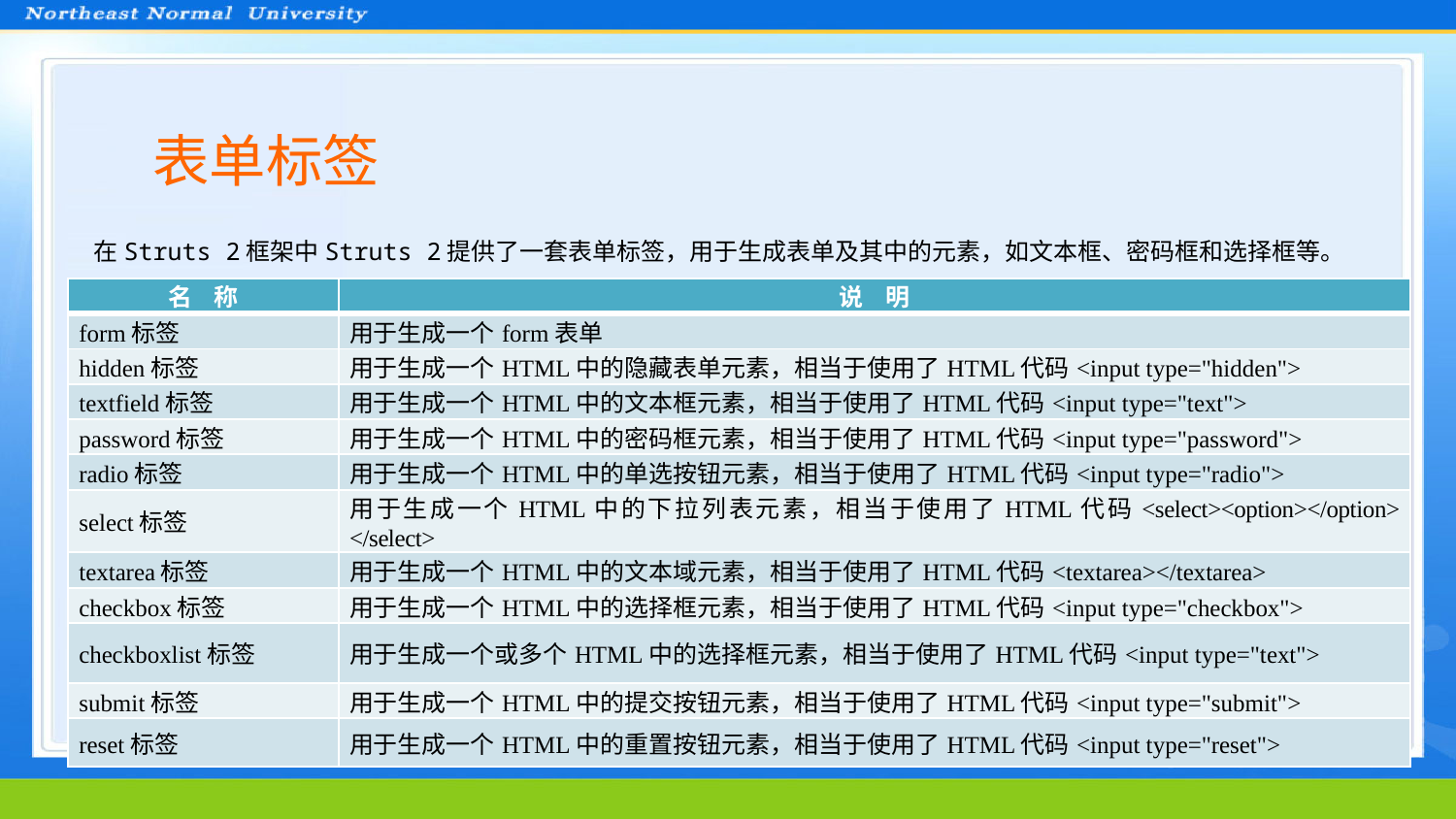

表单标签
在Struts 2框架中Struts 2提供了一套表单标签，用于生成表单及其中的元素，如文本框、密码框和选择框等。
| 名 称 | 说 明 |
| --- | --- |
| form标签 | 用于生成一个form表单 |
| hidden标签 | 用于生成一个HTML中的隐藏表单元素，相当于使用了HTML代码<input type="hidden"> |
| textfield标签 | 用于生成一个HTML中的文本框元素，相当于使用了HTML代码<input type="text"> |
| password标签 | 用于生成一个HTML中的密码框元素，相当于使用了HTML代码<input type="password"> |
| radio标签 | 用于生成一个HTML中的单选按钮元素，相当于使用了HTML代码<input type="radio"> |
| select标签 | 用于生成一个HTML中的下拉列表元素，相当于使用了HTML代码<select><option></option> </select> |
| textarea标签 | 用于生成一个HTML中的文本域元素，相当于使用了HTML代码<textarea></textarea> |
| checkbox标签 | 用于生成一个HTML中的选择框元素，相当于使用了HTML代码<input type="checkbox"> |
| checkboxlist标签 | 用于生成一个或多个HTML中的选择框元素，相当于使用了HTML代码<input type="text"> |
| submit标签 | 用于生成一个HTML中的提交按钮元素，相当于使用了HTML代码<input type="submit"> |
| reset标签 | 用于生成一个HTML中的重置按钮元素，相当于使用了HTML代码<input type="reset"> |